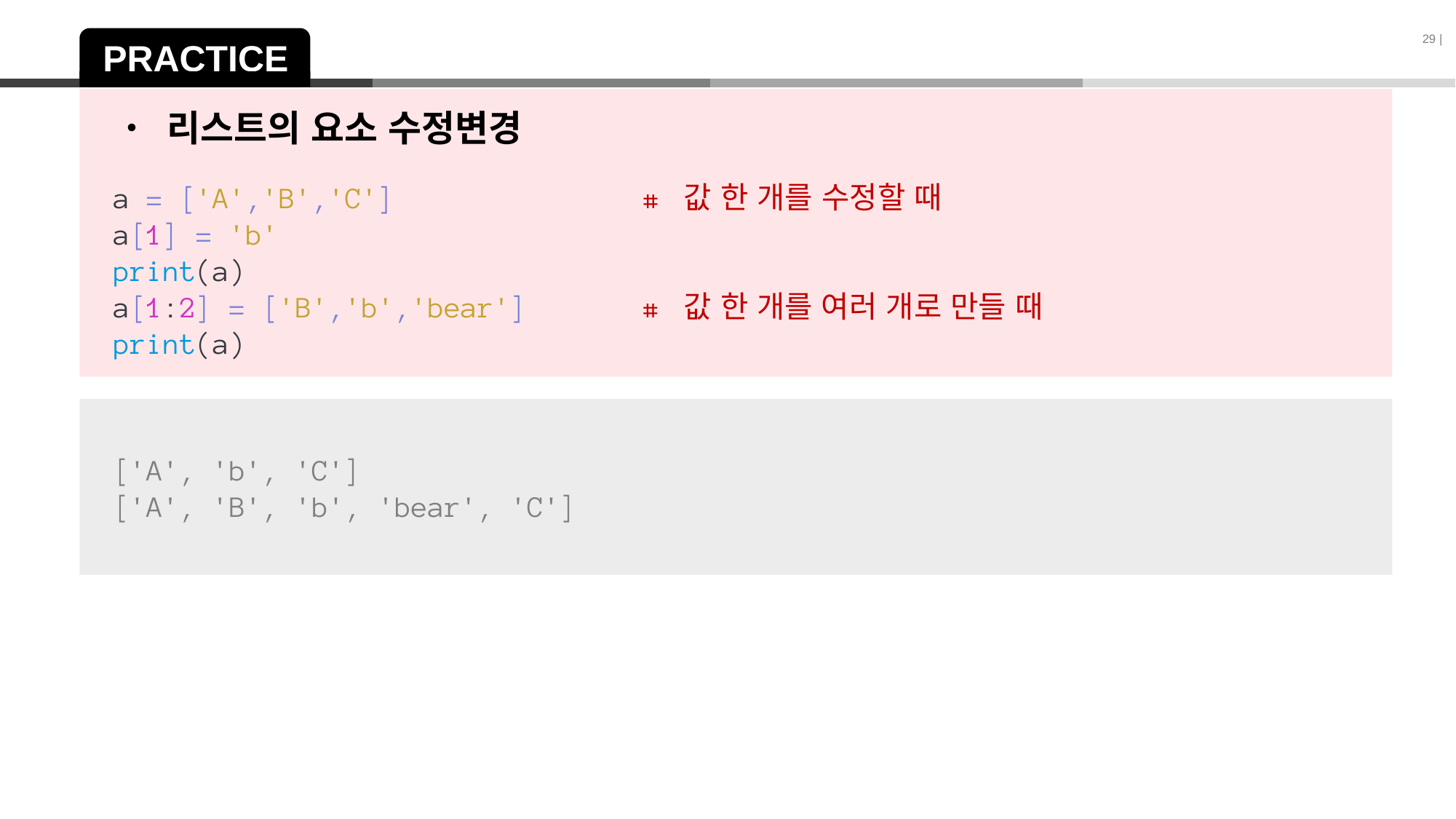

29 |

PRACTICE

• 리스트의 요소 수정변경

a = ['A','B','C']               # 값 한 개를 수정할 때
a[1] = 'b'
print(a)
a[1:2] = ['B','b','bear']       # 값 한 개를 여러 개로 만들 때
print(a)
['A', 'b', 'C']
['A', 'B', 'b', 'bear', 'C']